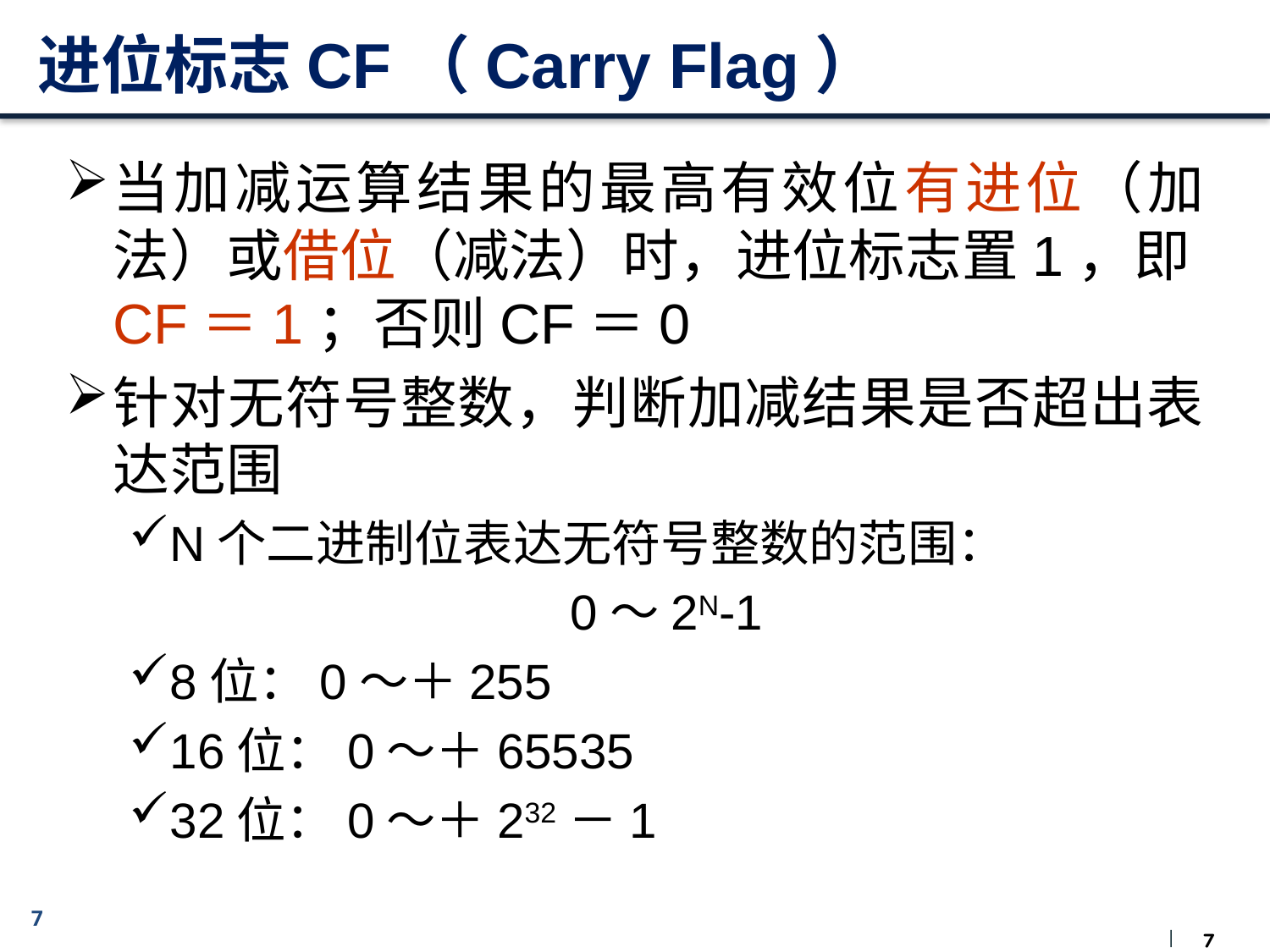

# 进位标志CF（Carry Flag）
当加减运算结果的最高有效位有进位（加法）或借位（减法）时，进位标志置1，即CF＝1；否则CF＝0
针对无符号整数，判断加减结果是否超出表达范围
N个二进制位表达无符号整数的范围：
0～2N-1
8位：0～＋255
16位：0～＋65535
32位：0～＋232－1
7